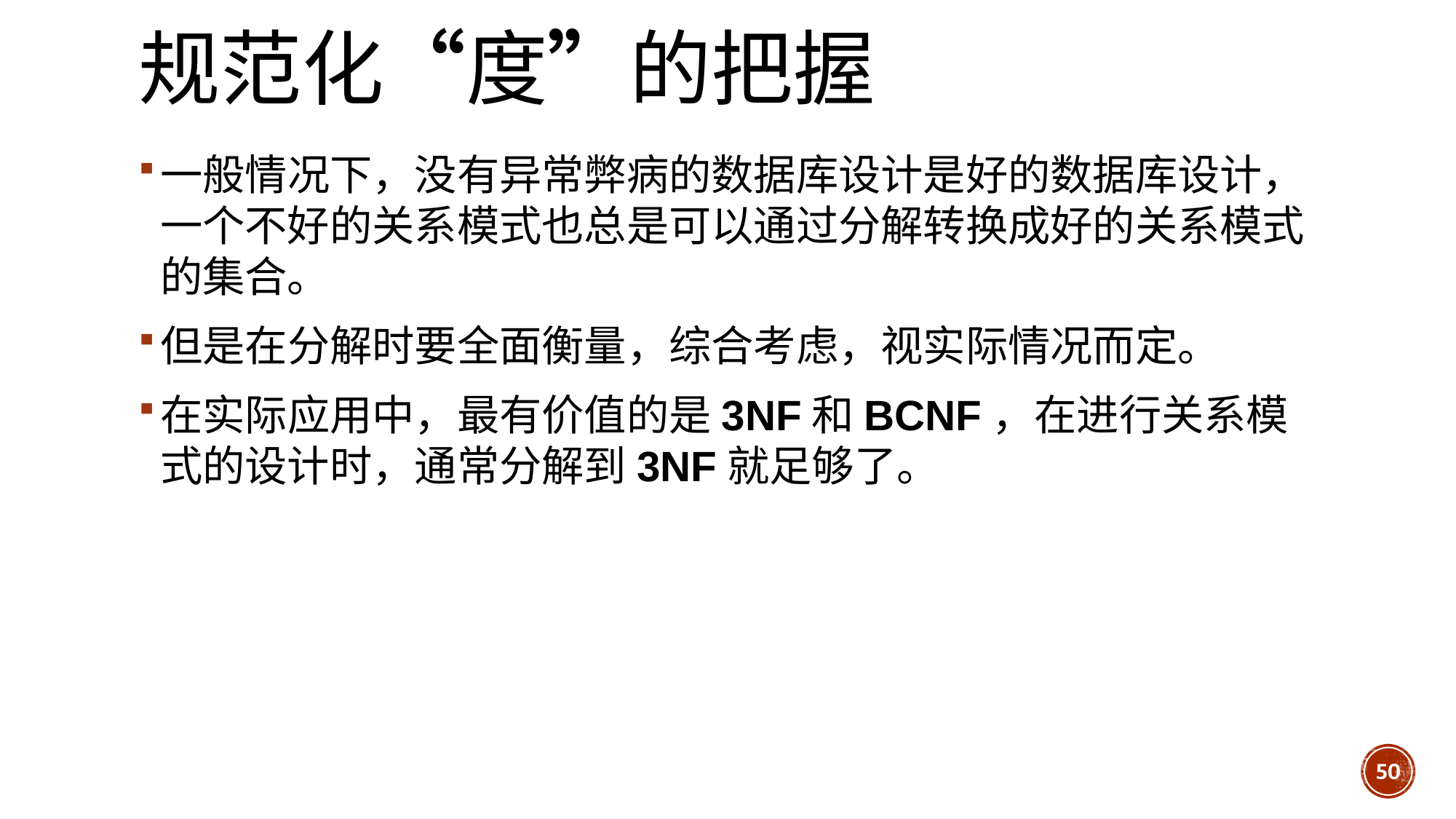

# 规范化“度”的把握
一般情况下，没有异常弊病的数据库设计是好的数据库设计，一个不好的关系模式也总是可以通过分解转换成好的关系模式的集合。
但是在分解时要全面衡量，综合考虑，视实际情况而定。
在实际应用中，最有价值的是3NF和BCNF，在进行关系模式的设计时，通常分解到3NF就足够了。

50